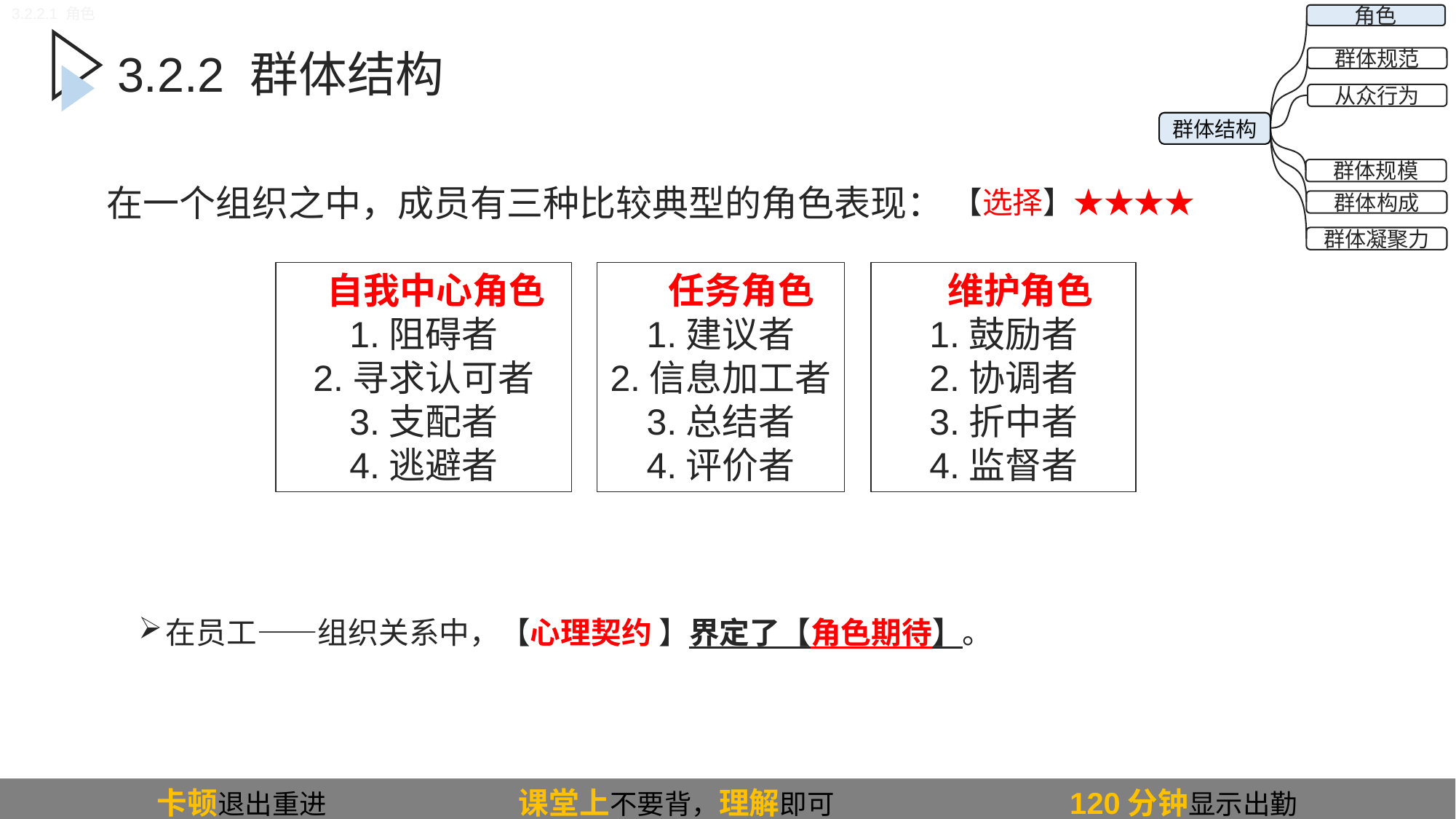

3.2.2.1 角色
角色
群体规范
从众行为
群体规模
群体构成
群体凝聚力
群体结构
3.2.2 群体结构
在一个组织之中，成员有三种比较典型的角色表现：
【选择】★★★★
  自我中心角色
1.阻碍者
2.寻求认可者
3.支配者
4.逃避者
    任务角色
1.建议者
2.信息加工者
3.总结者
4.评价者
   维护角色
1.鼓励者
2.协调者
3.折中者
4.监督者
在员工——组织关系中，【心理契约 】界定了【角色期待】。